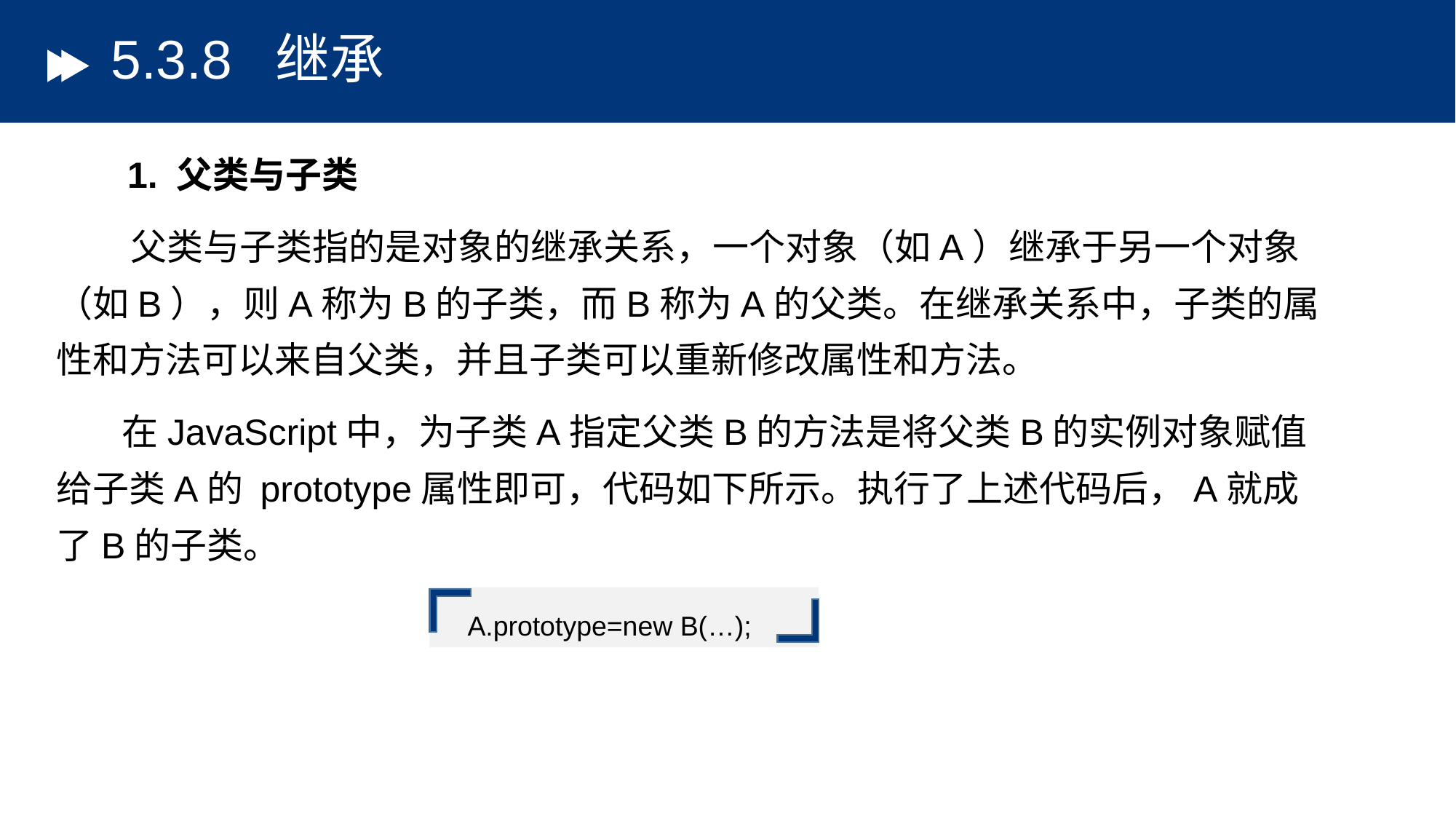

# 5.3.8  继承
       1. 父类与子类
        父类与子类指的是对象的继承关系，一个对象（如A）继承于另一个对象（如B），则A称为B的子类，而B称为A的父类。在继承关系中，子类的属性和方法可以来自父类，并且子类可以重新修改属性和方法。
       在JavaScript中，为子类A指定父类B的方法是将父类B的实例对象赋值给子类A的 prototype属性即可，代码如下所示。执行了上述代码后，A就成了B的子类。

A.prototype=new B(…);